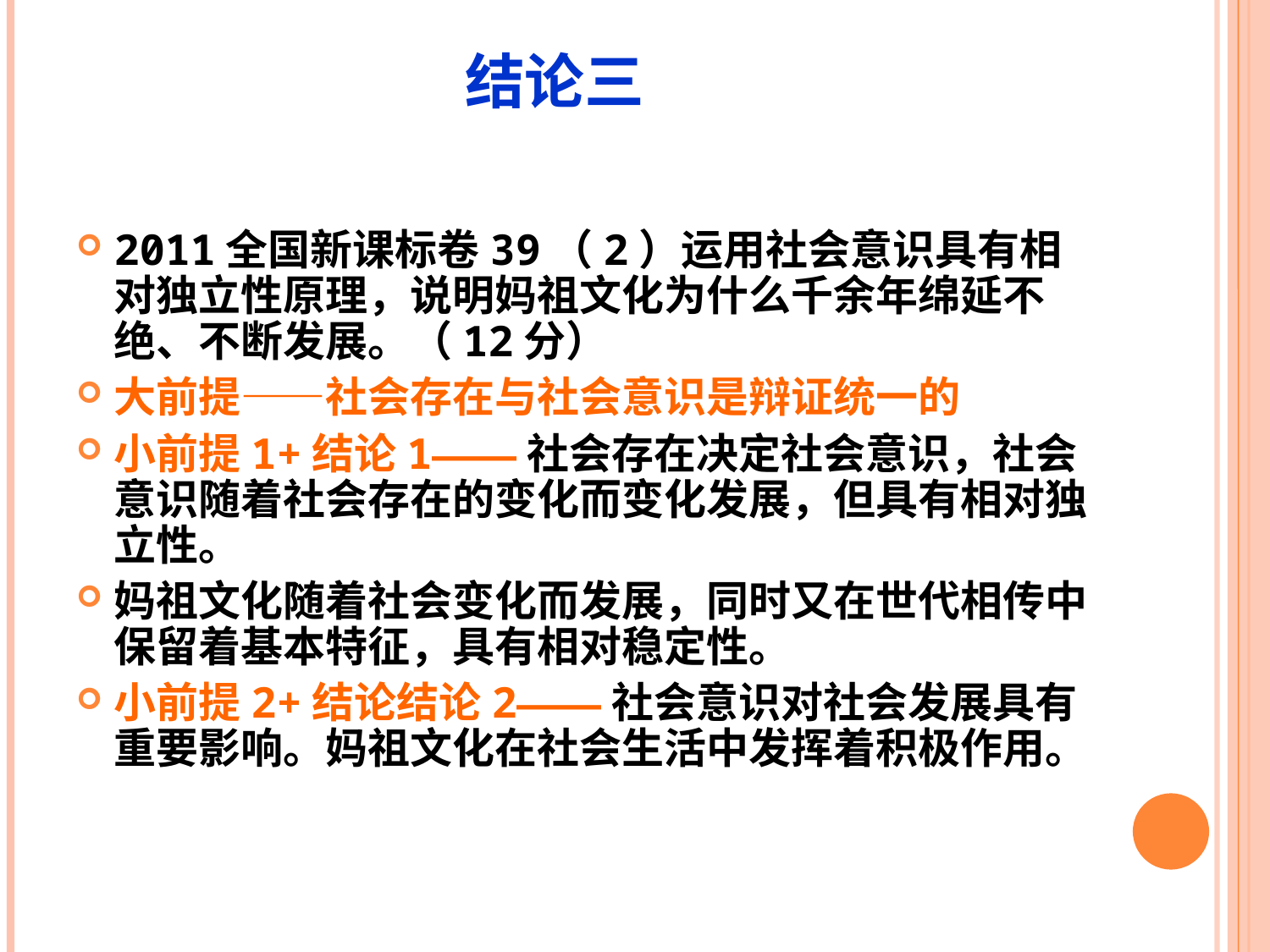

2011全国新课标卷39（2）运用社会意识具有相对独立性原理，说明妈祖文化为什么千余年绵延不绝、不断发展。（12分）
大前提——社会存在与社会意识是辩证统一的
小前提1+结论1——社会存在决定社会意识，社会意识随着社会存在的变化而变化发展，但具有相对独立性。
妈祖文化随着社会变化而发展，同时又在世代相传中保留着基本特征，具有相对稳定性。
小前提2+结论结论2——社会意识对社会发展具有重要影响。妈祖文化在社会生活中发挥着积极作用。
                             结论三